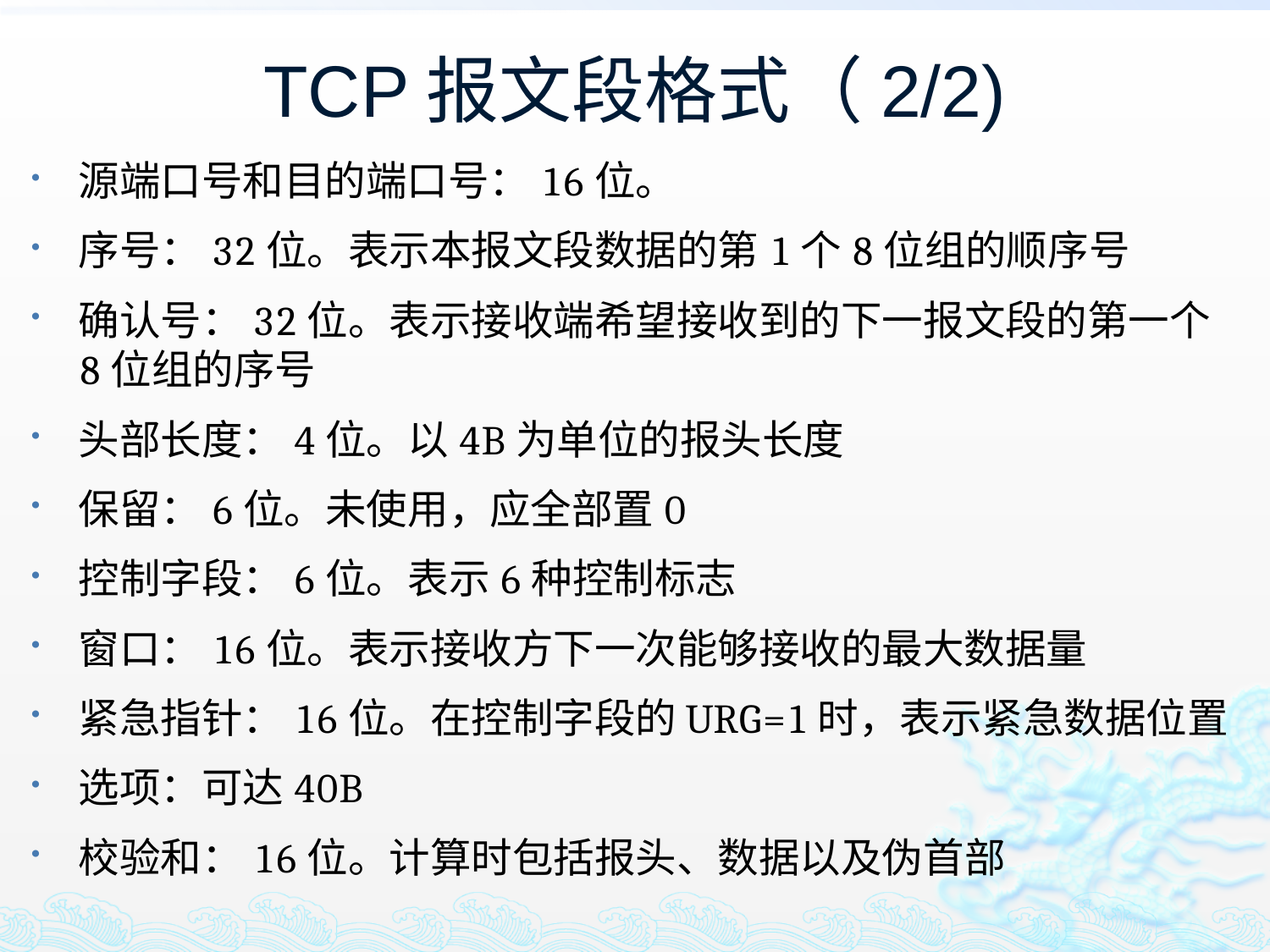

# TCP报文段格式（2/2)
源端口号和目的端口号：16位。
序号：32位。表示本报文段数据的第1个8位组的顺序号
确认号：32位。表示接收端希望接收到的下一报文段的第一个8位组的序号
头部长度：4位。以4B为单位的报头长度
保留：6位。未使用，应全部置0
控制字段：6位。表示6种控制标志
窗口：16位。表示接收方下一次能够接收的最大数据量
紧急指针：16位。在控制字段的URG=1时，表示紧急数据位置
选项：可达40B
校验和：16位。计算时包括报头、数据以及伪首部